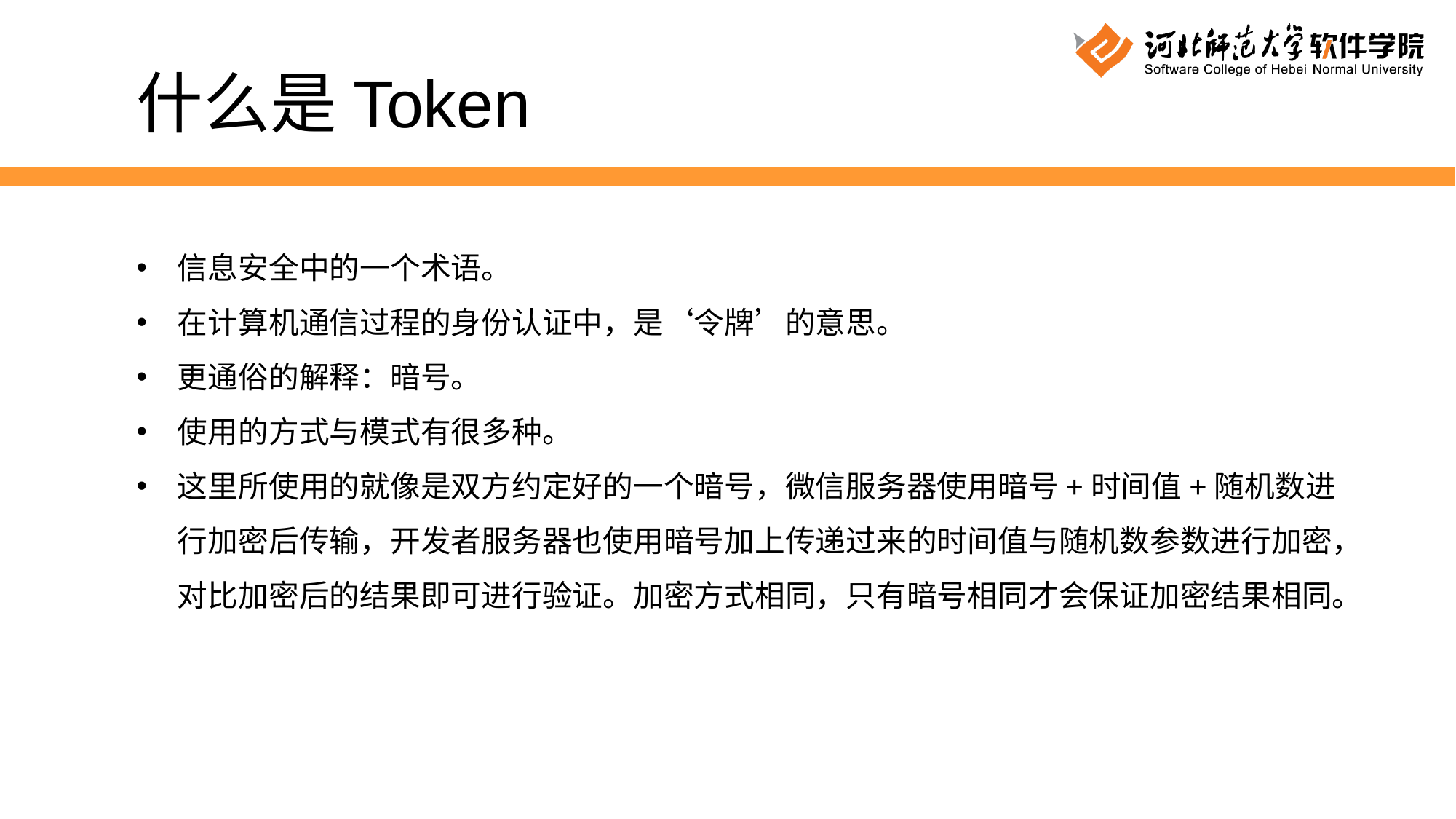

什么是Token
信息安全中的一个术语。
在计算机通信过程的身份认证中，是‘令牌’的意思。
更通俗的解释：暗号。
使用的方式与模式有很多种。
这里所使用的就像是双方约定好的一个暗号，微信服务器使用暗号+时间值+随机数进行加密后传输，开发者服务器也使用暗号加上传递过来的时间值与随机数参数进行加密，对比加密后的结果即可进行验证。加密方式相同，只有暗号相同才会保证加密结果相同。